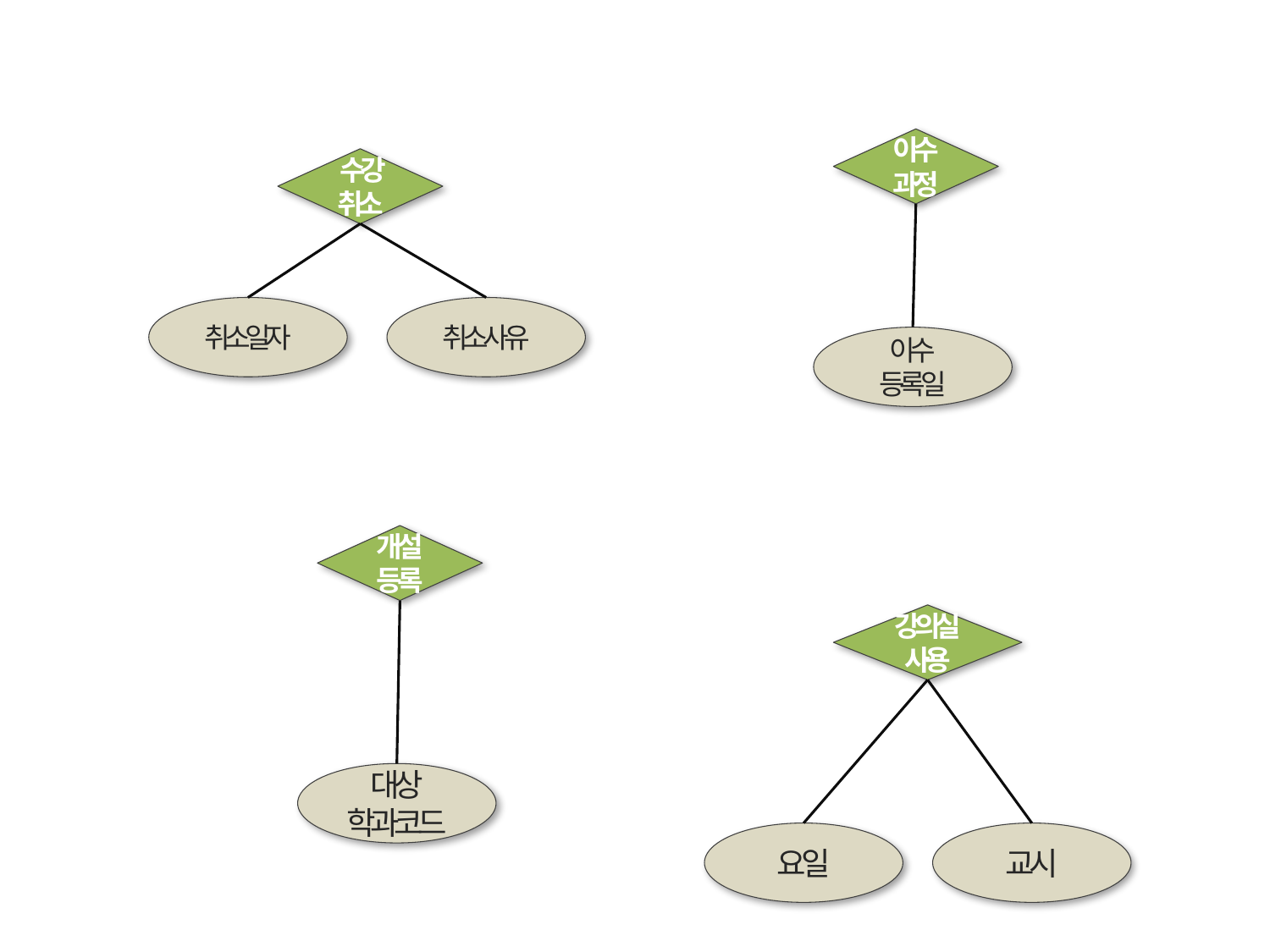

이수
과정
수강취소
취소일자
취소사유
이수
등록일
개설
등록
강의실
사용
대상
학과코드
요일
교시